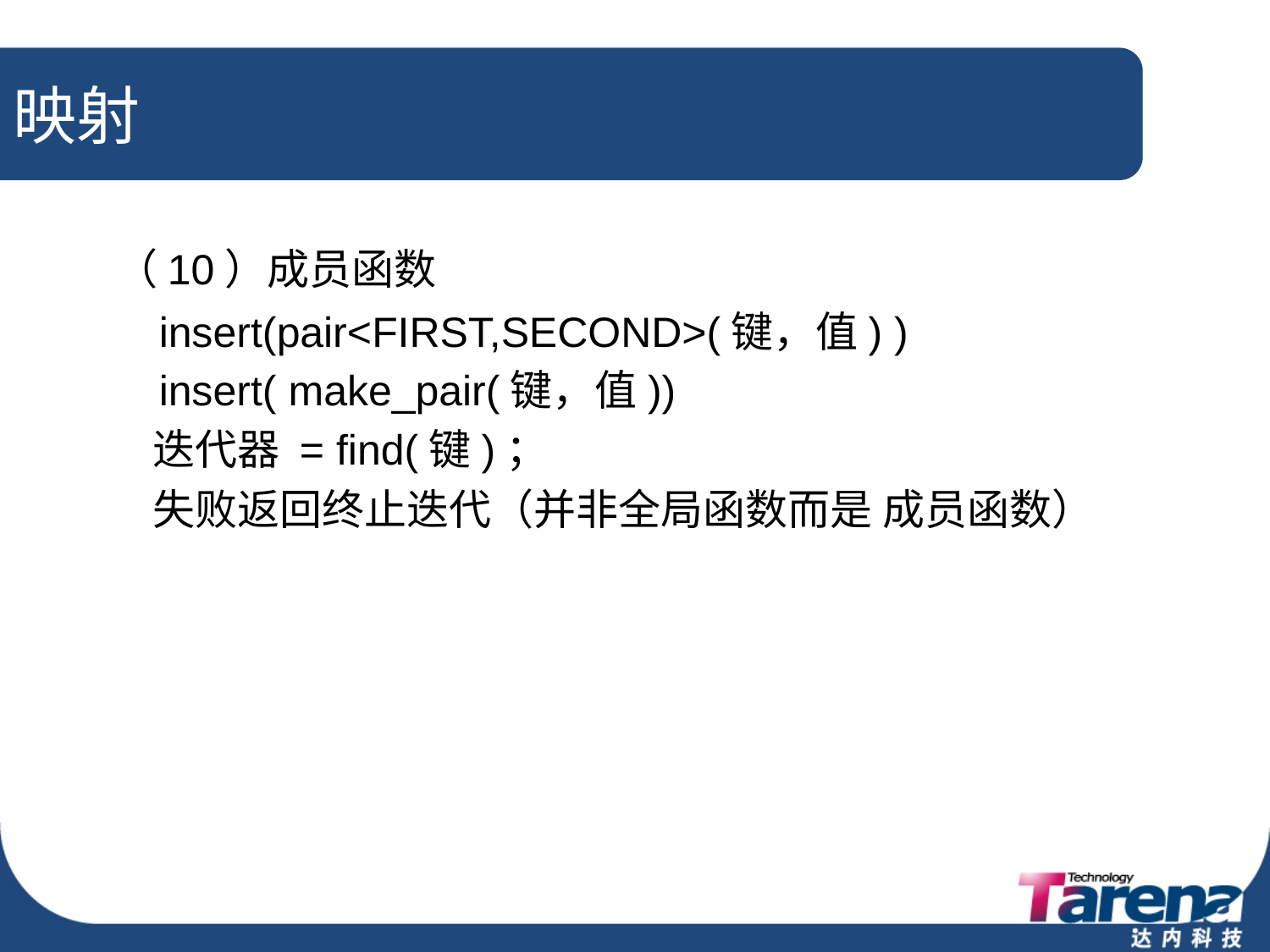

# 映射
  （10）成员函数
       insert(pair<FIRST,SECOND>(键，值) )
       insert( make_pair(键，值))
       迭代器 = find(键)；
       失败返回终止迭代（并非全局函数而是 成员函数）